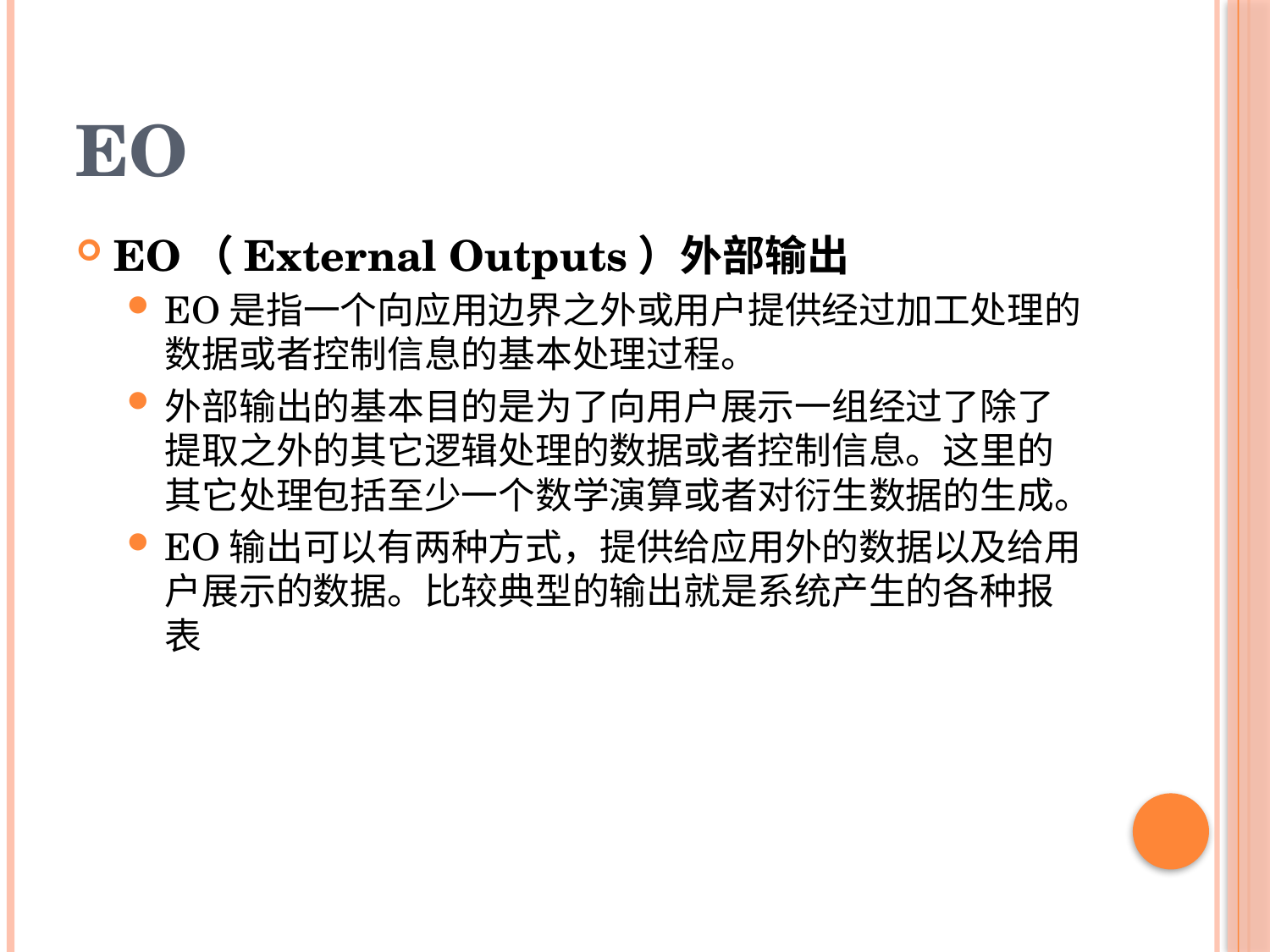

# EO
EO（External Outputs）外部输出
EO是指一个向应用边界之外或用户提供经过加工处理的数据或者控制信息的基本处理过程。
外部输出的基本目的是为了向用户展示一组经过了除了提取之外的其它逻辑处理的数据或者控制信息。这里的其它处理包括至少一个数学演算或者对衍生数据的生成。
EO输出可以有两种方式，提供给应用外的数据以及给用户展示的数据。比较典型的输出就是系统产生的各种报表